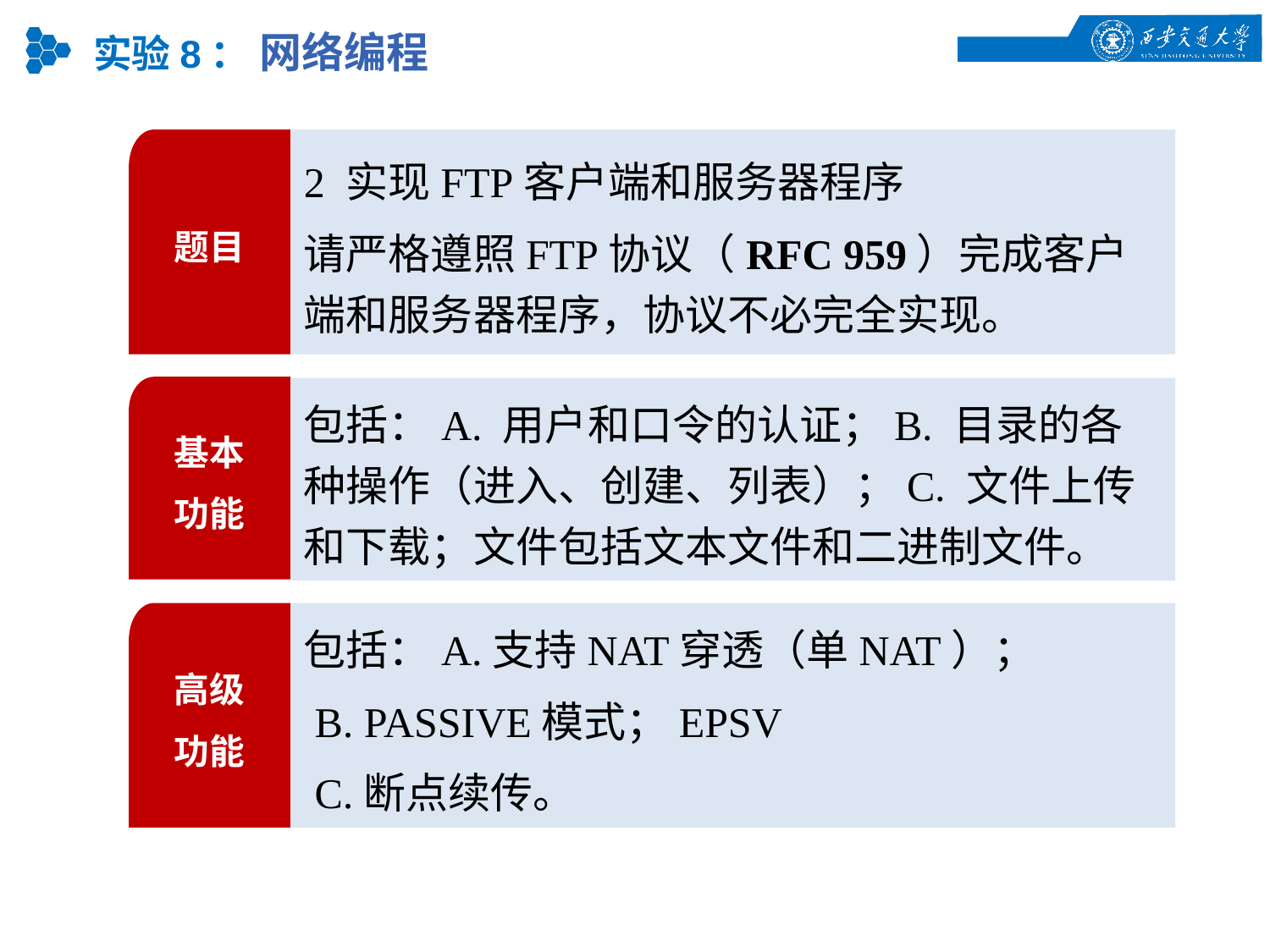

实验8： 网络编程
题目
2 实现FTP客户端和服务器程序
请严格遵照FTP协议（RFC 959）完成客户端和服务器程序，协议不必完全实现。
基本
功能
包括：A. 用户和口令的认证；B. 目录的各种操作（进入、创建、列表）；C. 文件上传和下载；文件包括文本文件和二进制文件。
高级
功能
包括：A.支持NAT穿透（单NAT）；
 B. PASSIVE模式；EPSV
 C.断点续传。